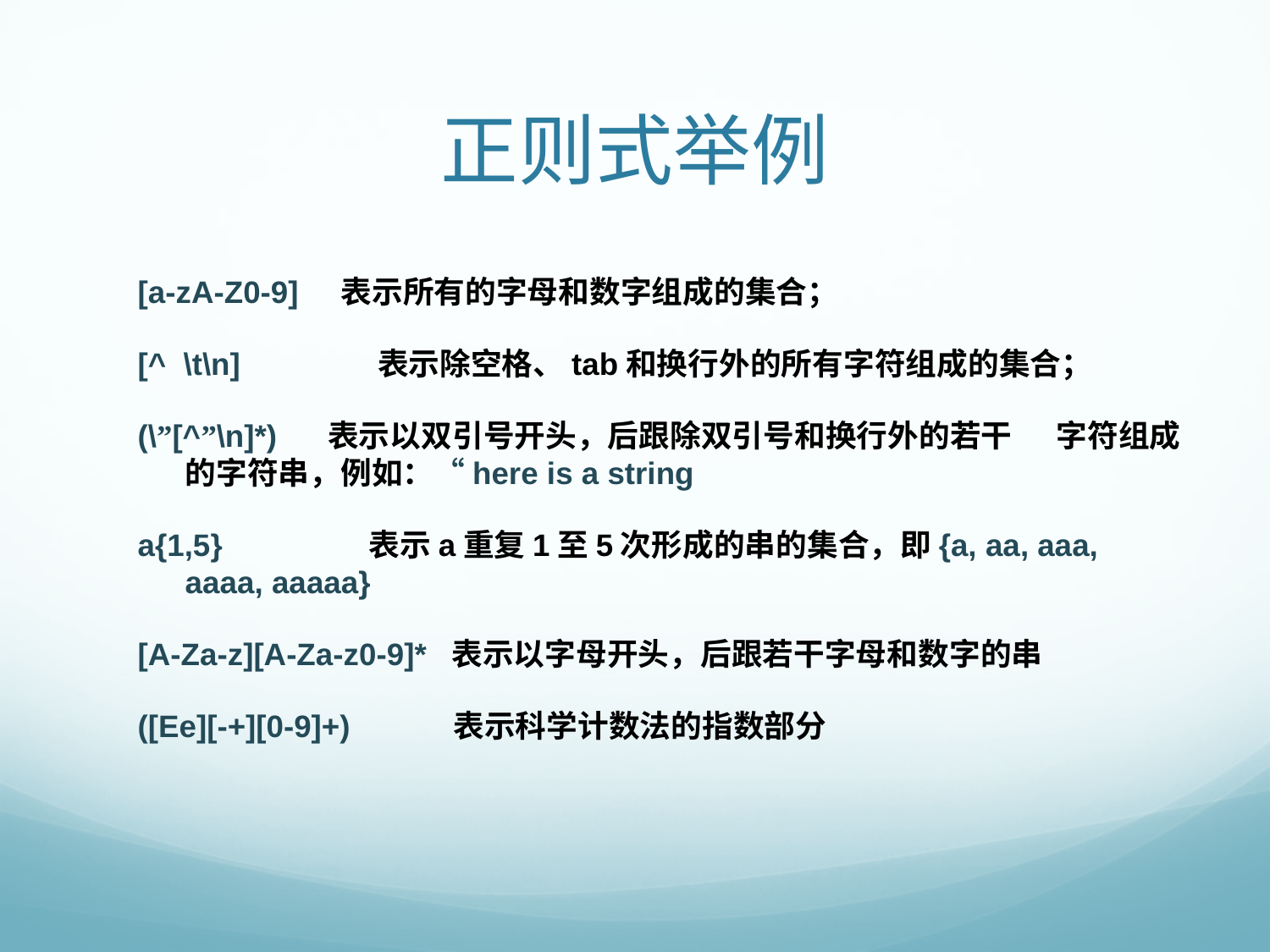

# 正则式举例
[a-zA-Z0-9]    表示所有的字母和数字组成的集合；
[^  \t\n]  	       表示除空格、tab和换行外的所有字符组成的集合；
(\”[^”\n]*)     表示以双引号开头，后跟除双引号和换行外的若干	字符组成的字符串，例如：“here is a string
a{1,5}  	      表示a重复1至5次形成的串的集合，即{a, aa, aaa, 	aaaa, aaaaa}
[A-Za-z][A-Za-z0-9]*  表示以字母开头，后跟若干字母和数字的串
([Ee][-+][0-9]+)           表示科学计数法的指数部分
11